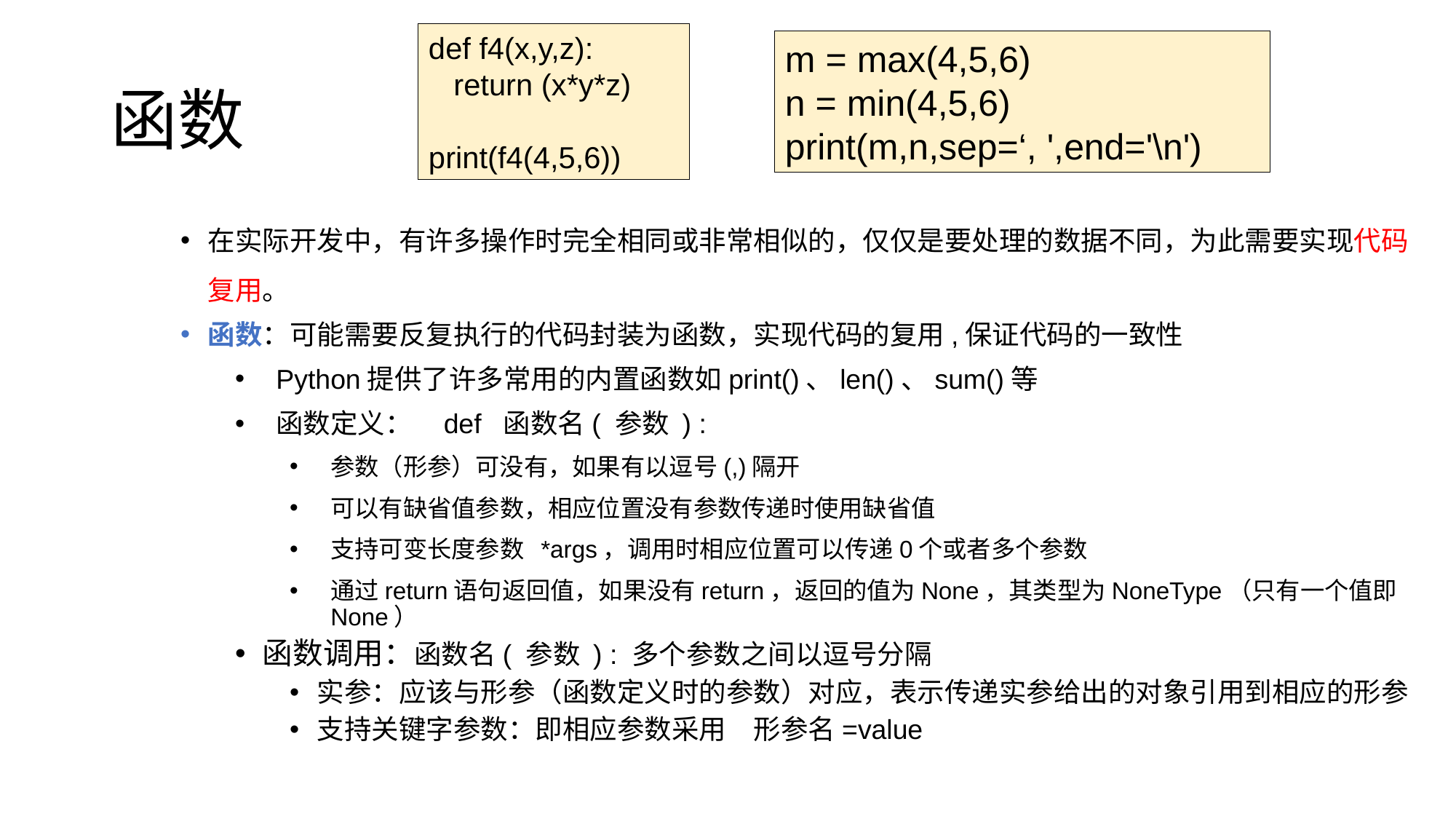

def f4(x,y,z):
   return (x*y*z)

print(f4(4,5,6))
m = max(4,5,6)
n = min(4,5,6)
print(m,n,sep=‘, ',end='\n')
# 函数
在实际开发中，有许多操作时完全相同或非常相似的，仅仅是要处理的数据不同，为此需要实现代码复用。
函数：可能需要反复执行的代码封装为函数，实现代码的复用,保证代码的一致性
Python提供了许多常用的内置函数如print()、len()、sum()等
函数定义：    def  函数名( 参数 ) :
参数（形参）可没有，如果有以逗号(,)隔开
可以有缺省值参数，相应位置没有参数传递时使用缺省值
支持可变长度参数  *args，调用时相应位置可以传递0个或者多个参数
通过return语句返回值，如果没有return，返回的值为None，其类型为NoneType（只有一个值即None）
函数调用：函数名( 参数 ) : 多个参数之间以逗号分隔
实参：应该与形参（函数定义时的参数）对应，表示传递实参给出的对象引用到相应的形参
支持关键字参数：即相应参数采用　形参名=value